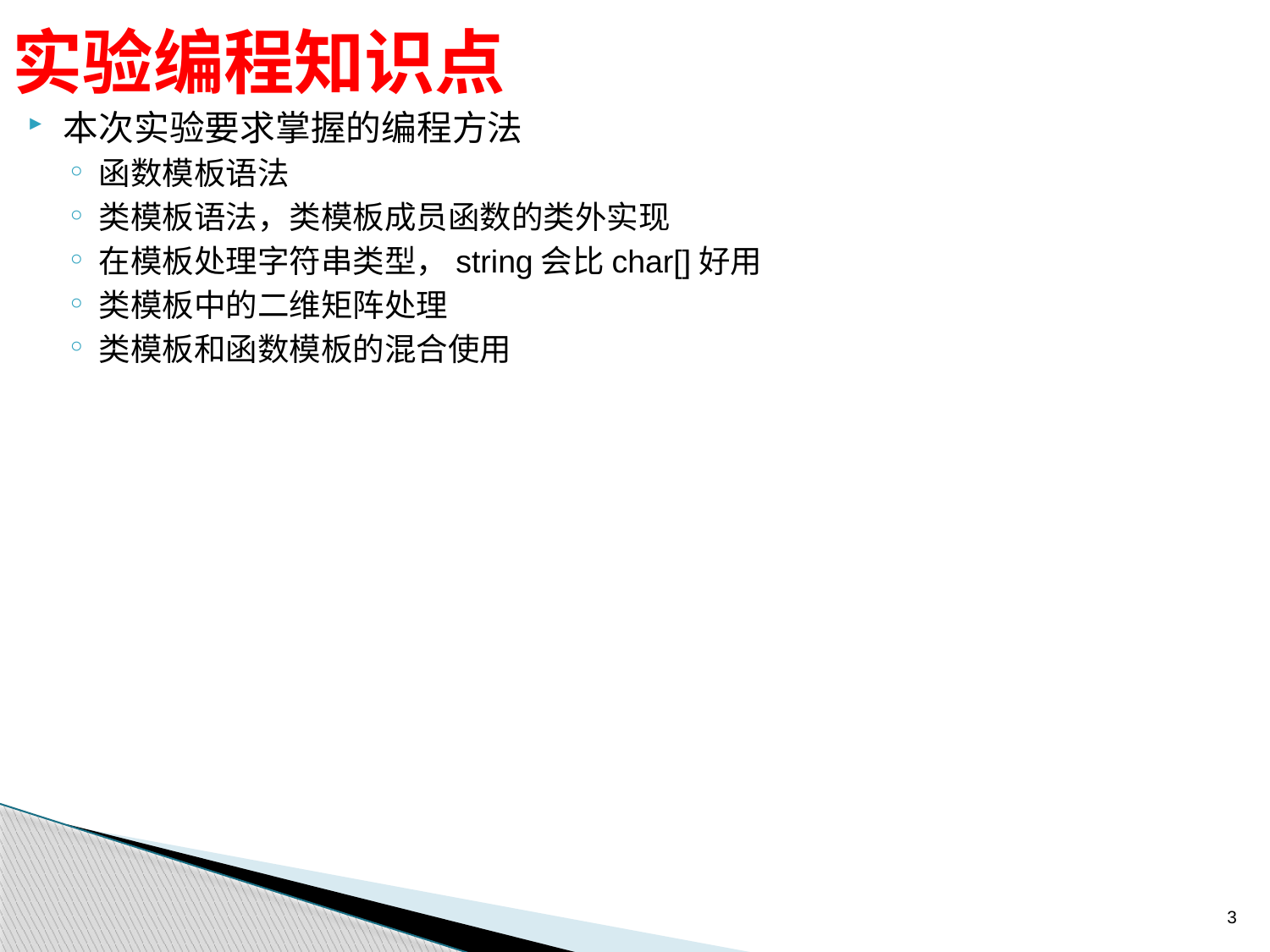

# 实验编程知识点
本次实验要求掌握的编程方法
函数模板语法
类模板语法，类模板成员函数的类外实现
在模板处理字符串类型，string会比char[]好用
类模板中的二维矩阵处理
类模板和函数模板的混合使用
3